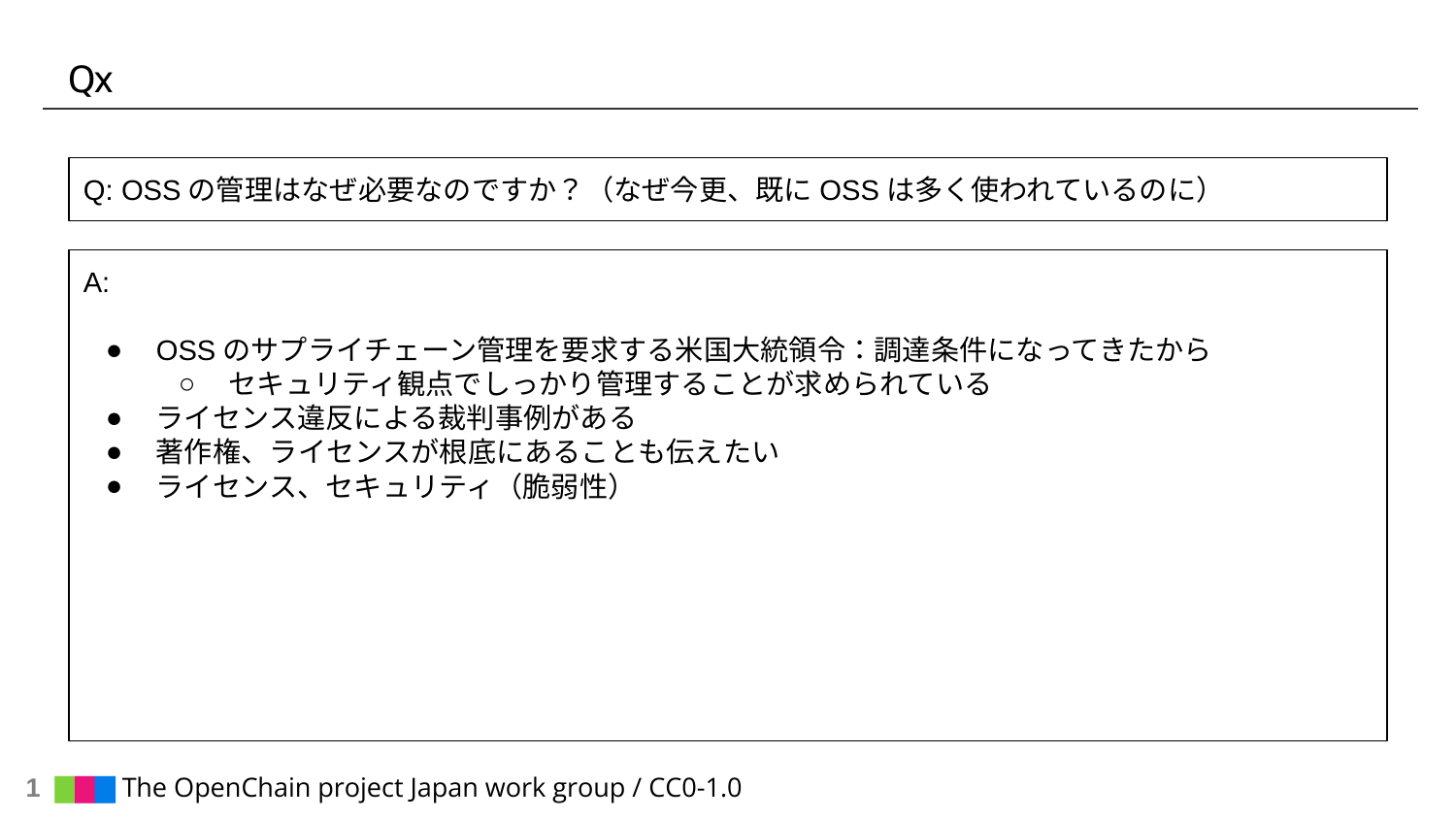

# Qx
Q: OSSの管理はなぜ必要なのですか？（なぜ今更、既にOSSは多く使われているのに）
A:

OSSのサプライチェーン管理を要求する米国大統領令：調達条件になってきたから
セキュリティ観点でしっかり管理することが求められている
ライセンス違反による裁判事例がある
著作権、ライセンスが根底にあることも伝えたい
ライセンス、セキュリティ（脆弱性）